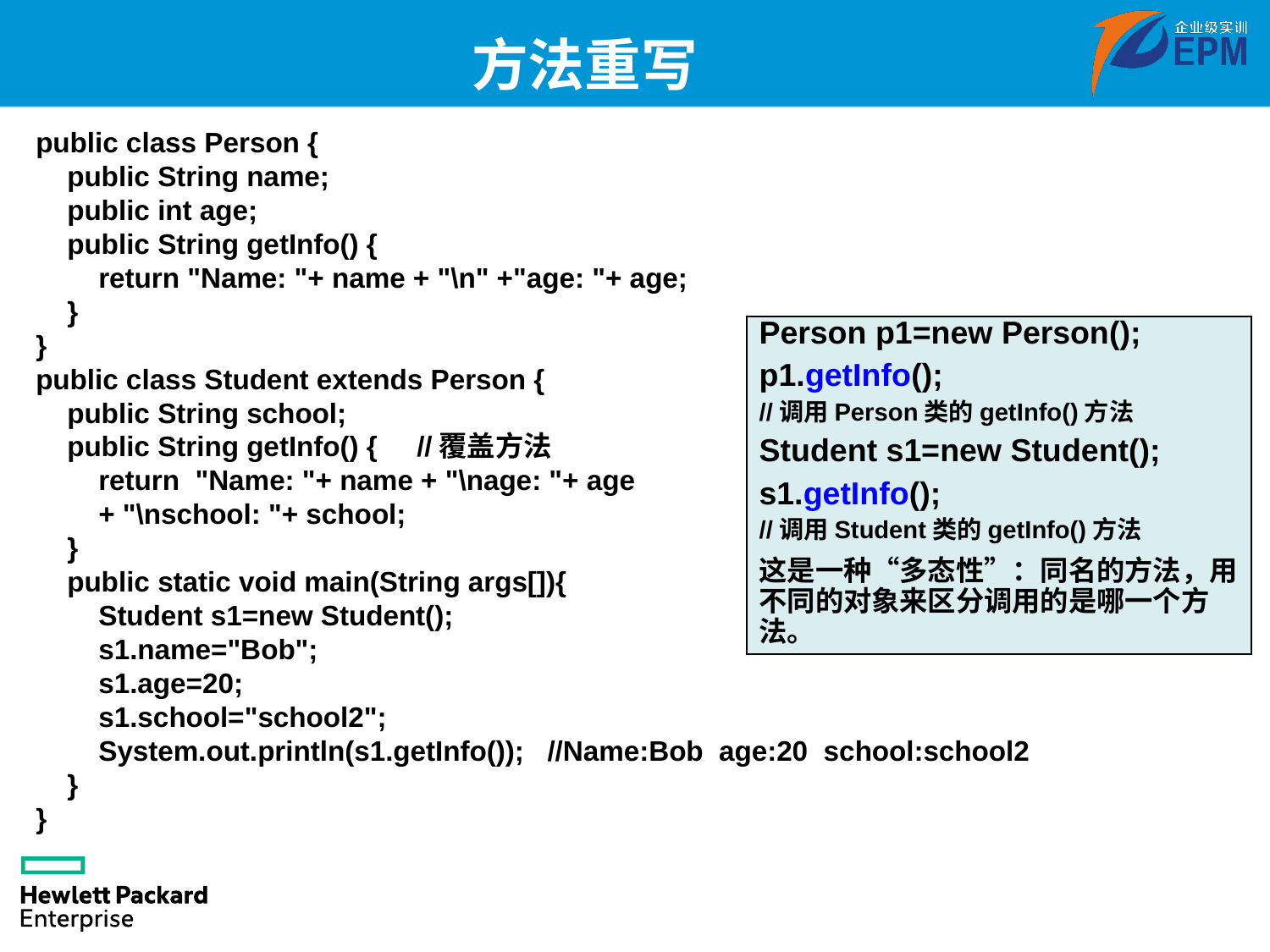

# 方法重写
public class Person {
    public String name;
    public int age;
    public String getInfo() {
        return "Name: "+ name + "\n" +"age: "+ age;
    }
}
public class Student extends Person {
    public String school;
    public String getInfo() {	//覆盖方法
        return  "Name: "+ name + "\nage: "+ age
        + "\nschool: "+ school;
    }
    public static void main(String args[]){
        Student s1=new Student();
        s1.name="Bob";
        s1.age=20;
        s1.school="school2";
        System.out.println(s1.getInfo());   //Name:Bob  age:20  school:school2
    }
}
Person p1=new Person();
p1.getInfo();
//调用Person类的getInfo()方法
Student s1=new Student();
s1.getInfo();
//调用Student类的getInfo()方法
这是一种“多态性”：同名的方法，用不同的对象来区分调用的是哪一个方法。